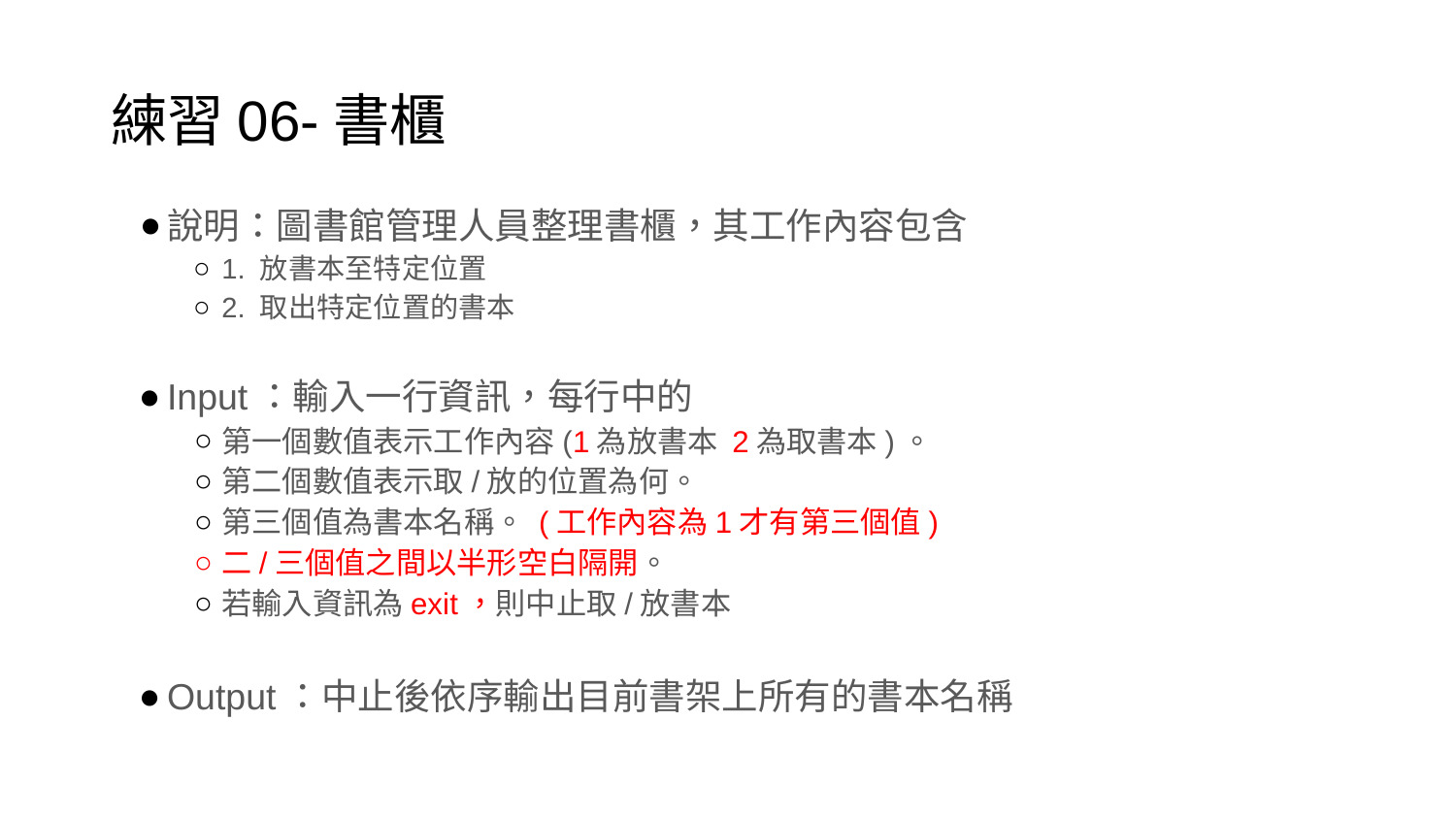

# 練習06-書櫃
說明：圖書館管理人員整理書櫃，其工作內容包含
1. 放書本至特定位置
2. 取出特定位置的書本

Input：輸入一行資訊，每行中的
第一個數值表示工作內容(1為放書本 2為取書本)。
第二個數值表示取/放的位置為何。
第三個值為書本名稱。 (工作內容為1才有第三個值)
二/三個值之間以半形空白隔開。
若輸入資訊為exit，則中止取/放書本

Output：中止後依序輸出目前書架上所有的書本名稱